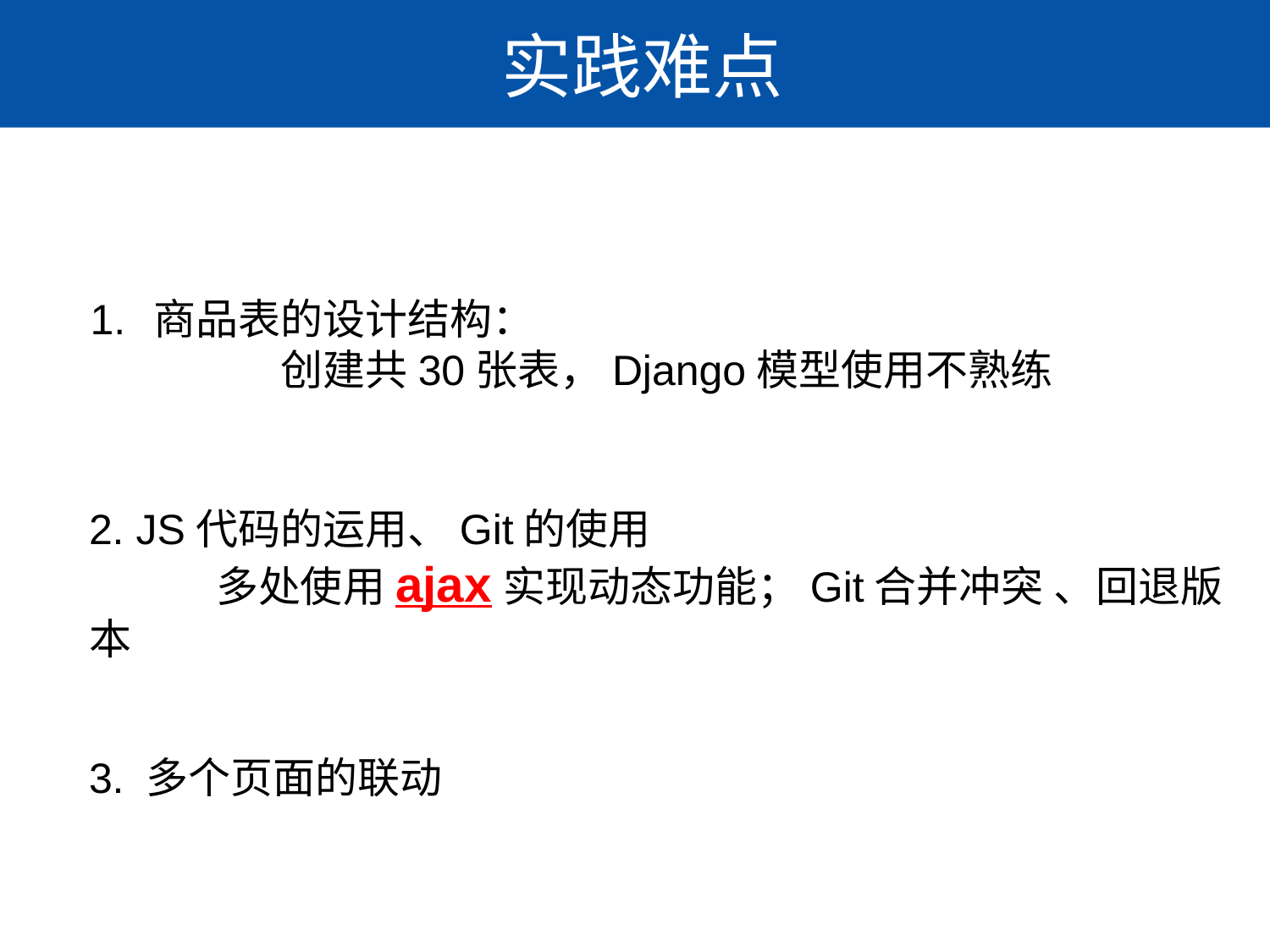

实践难点
商品表的设计结构：
	创建共30张表，Django模型使用不熟练
2. JS代码的运用、Git的使用
	多处使用ajax实现动态功能；Git合并冲突 、回退版本
3. 多个页面的联动